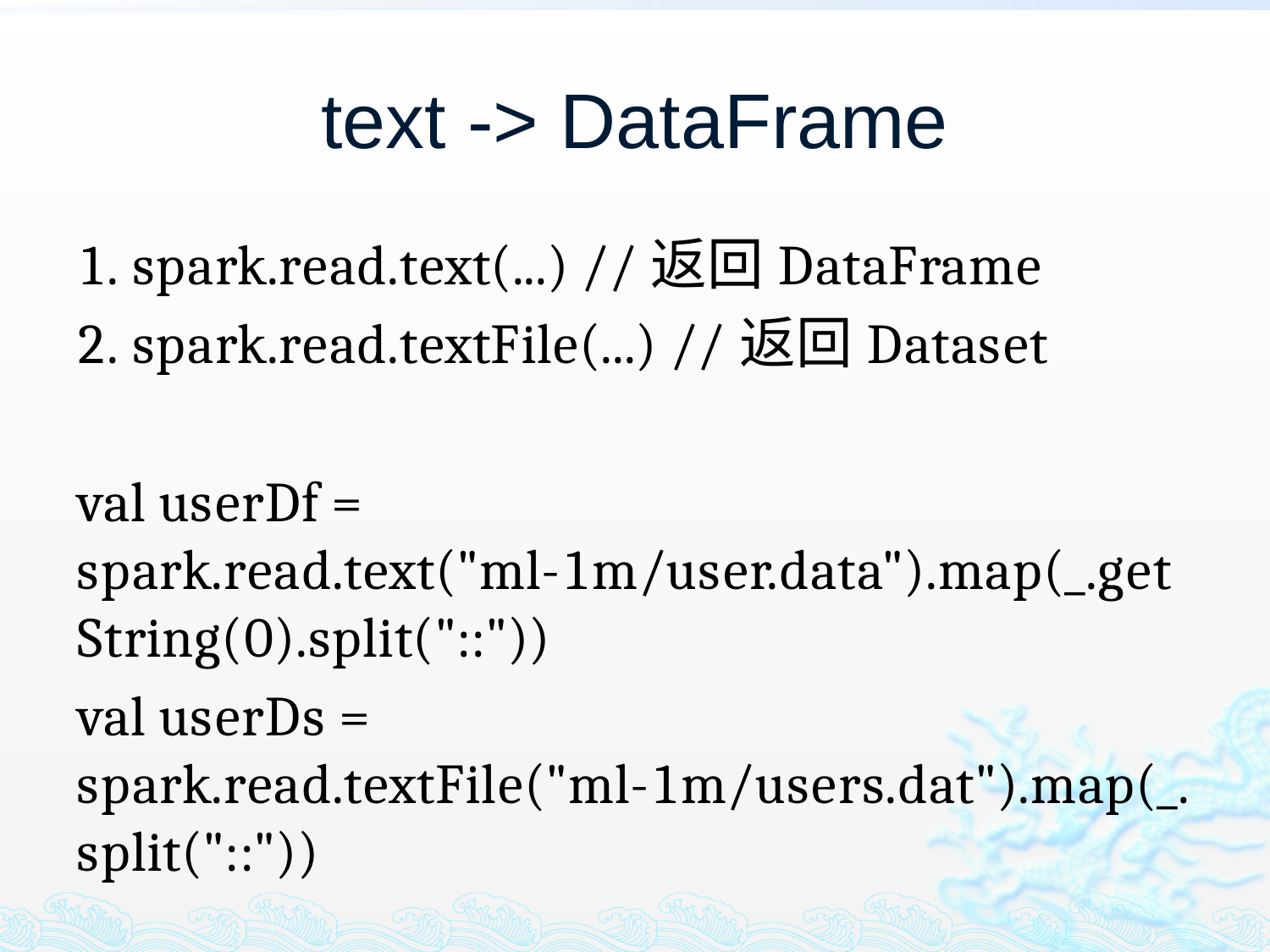

# text -> DataFrame
1. spark.read.text(...) //返回DataFrame
2. spark.read.textFile(...) //返回Dataset

val userDf = spark.read.text("ml-1m/user.data").map(_.getString(0).split("::"))
val userDs = spark.read.textFile("ml-1m/users.dat").map(_.split("::"))